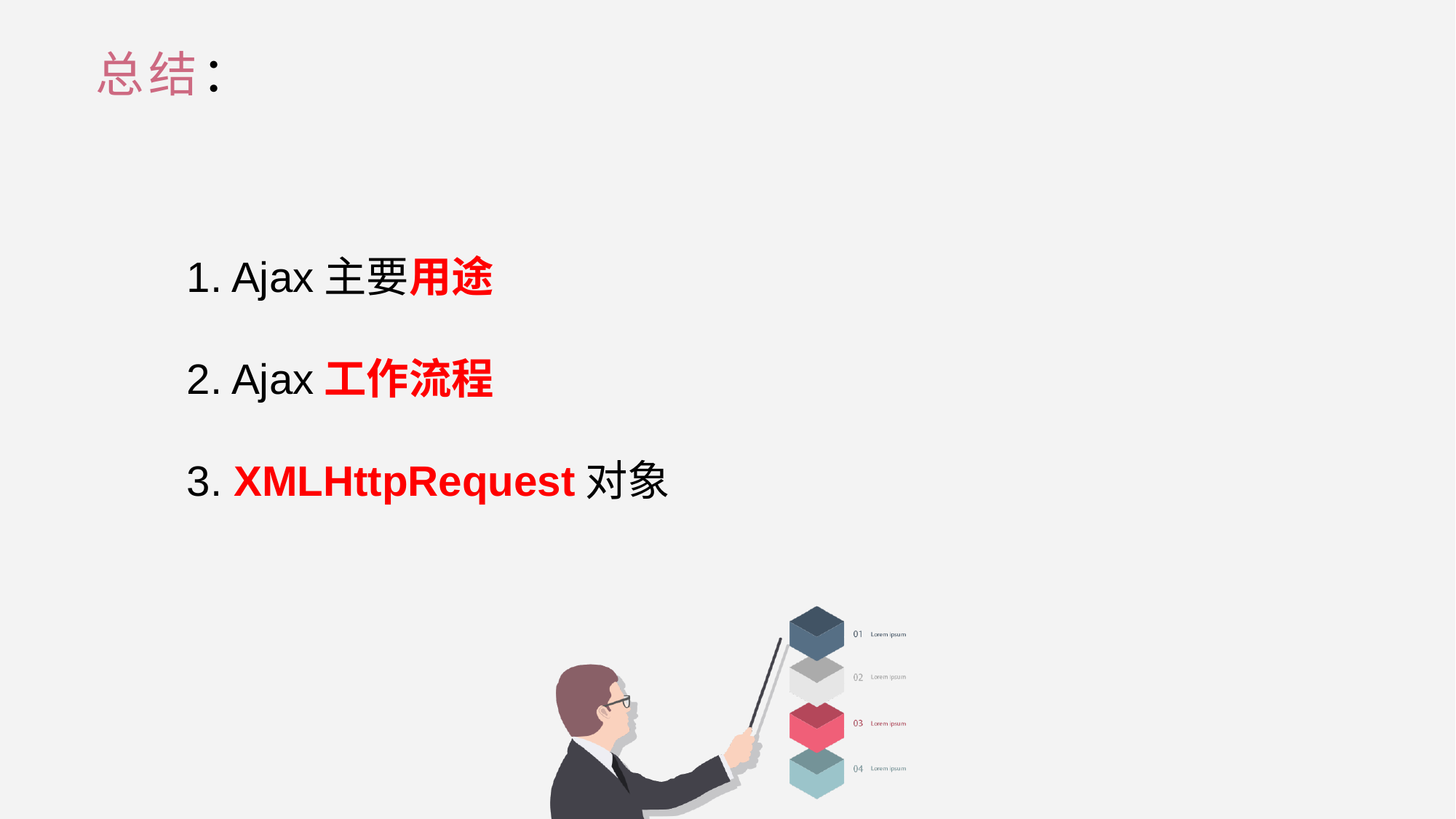

总结：
1. Ajax主要用途

2. Ajax工作流程

3. XMLHttpRequest对象